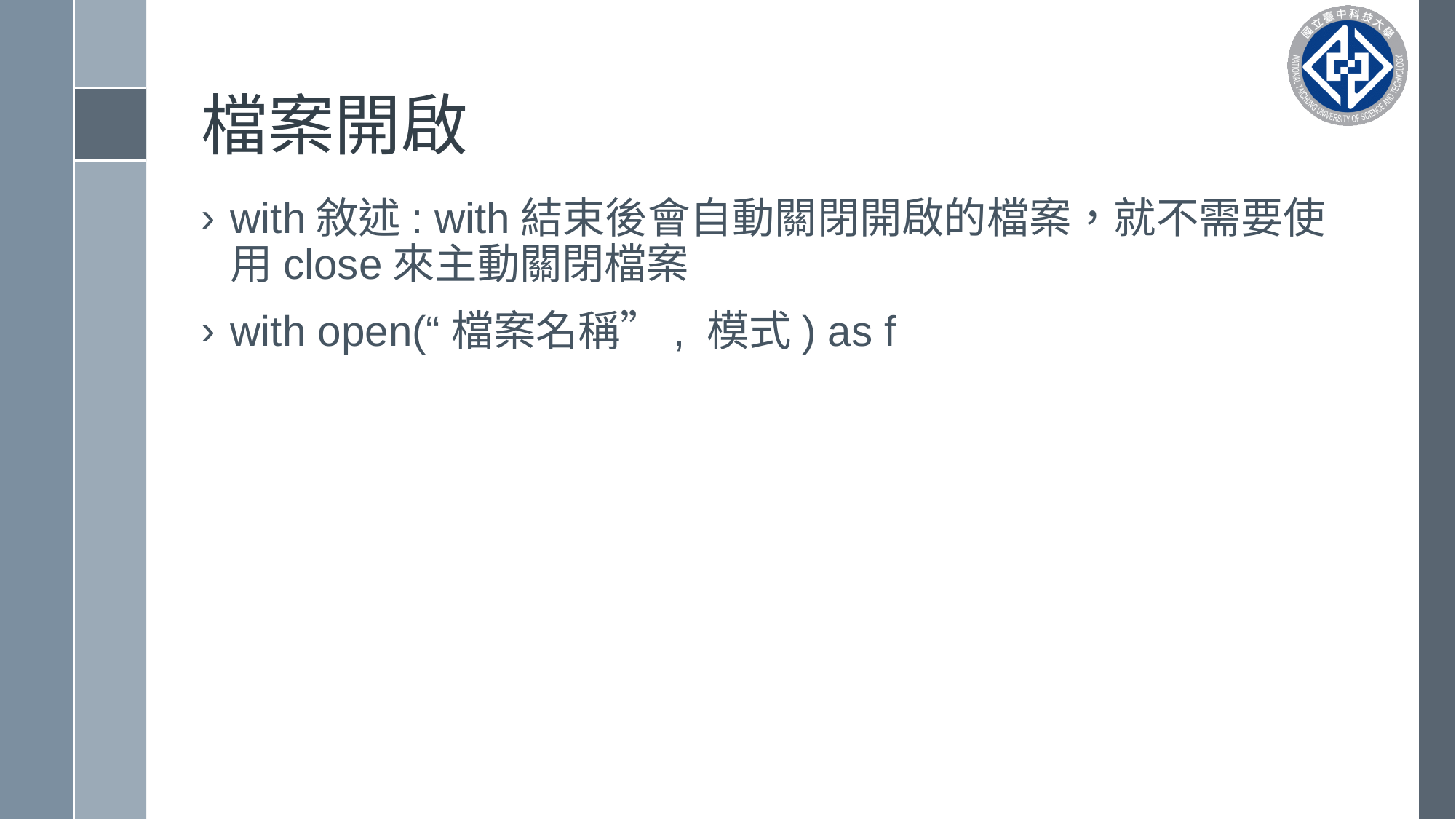

# 檔案開啟
with敘述: with結束後會自動關閉開啟的檔案，就不需要使用close來主動關閉檔案
with open(“檔案名稱”, 模式) as f